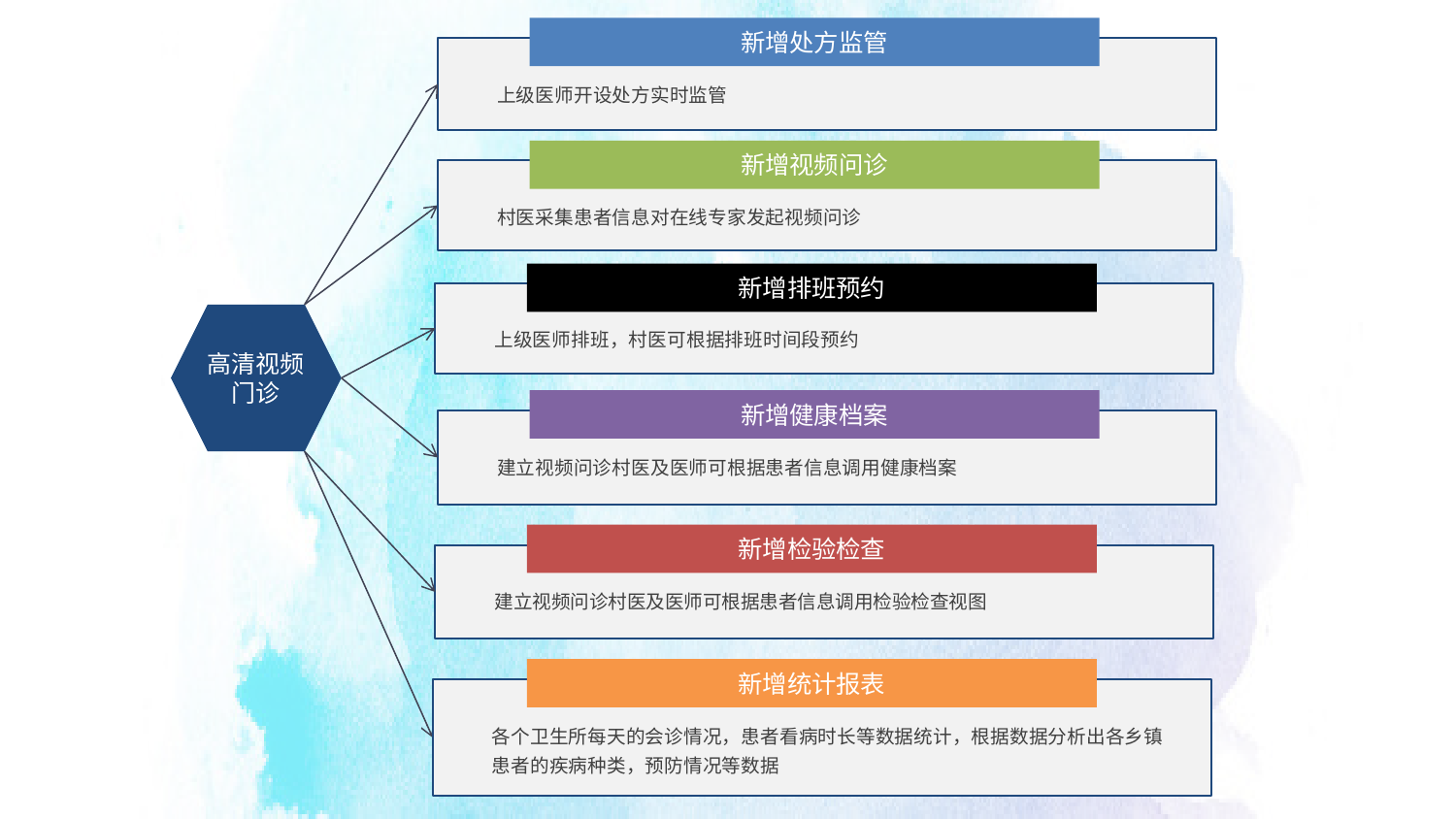

新增处方监管

上级医师开设处方实时监管
新增视频问诊

村医采集患者信息对在线专家发起视频问诊
新增排班预约

高清视频门诊
上级医师排班，村医可根据排班时间段预约
新增健康档案

建立视频问诊村医及医师可根据患者信息调用健康档案
新增检验检查

建立视频问诊村医及医师可根据患者信息调用检验检查视图
新增统计报表

各个卫生所每天的会诊情况，患者看病时长等数据统计，根据数据分析出各乡镇患者的疾病种类，预防情况等数据